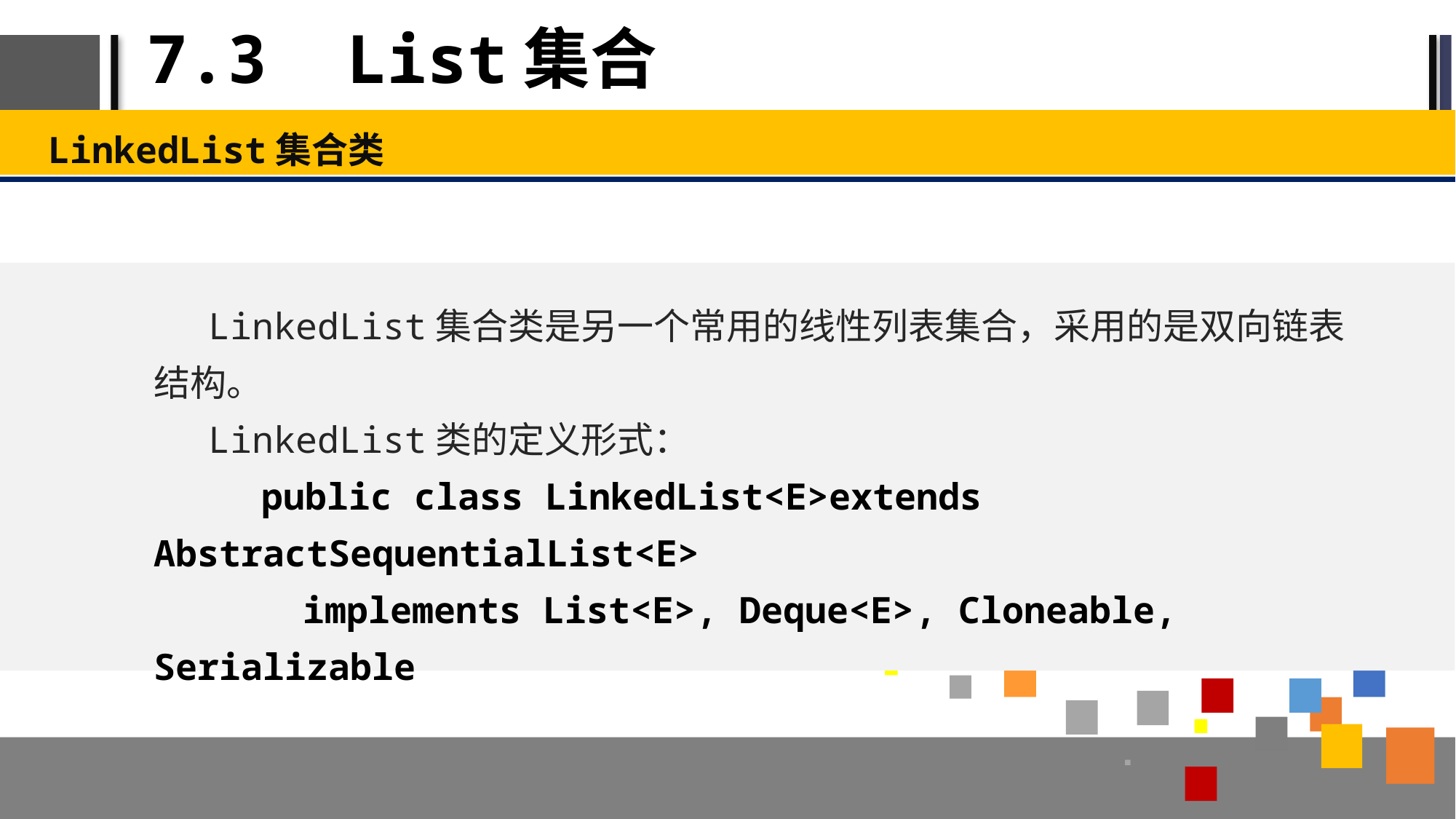

# 7.3  List集合

LinkedList集合类

LinkedList集合类是另一个常用的线性列表集合，采用的是双向链表结构。
LinkedList类的定义形式：
public class LinkedList<E>extends AbstractSequentialList<E>
implements List<E>, Deque<E>, Cloneable, Serializable